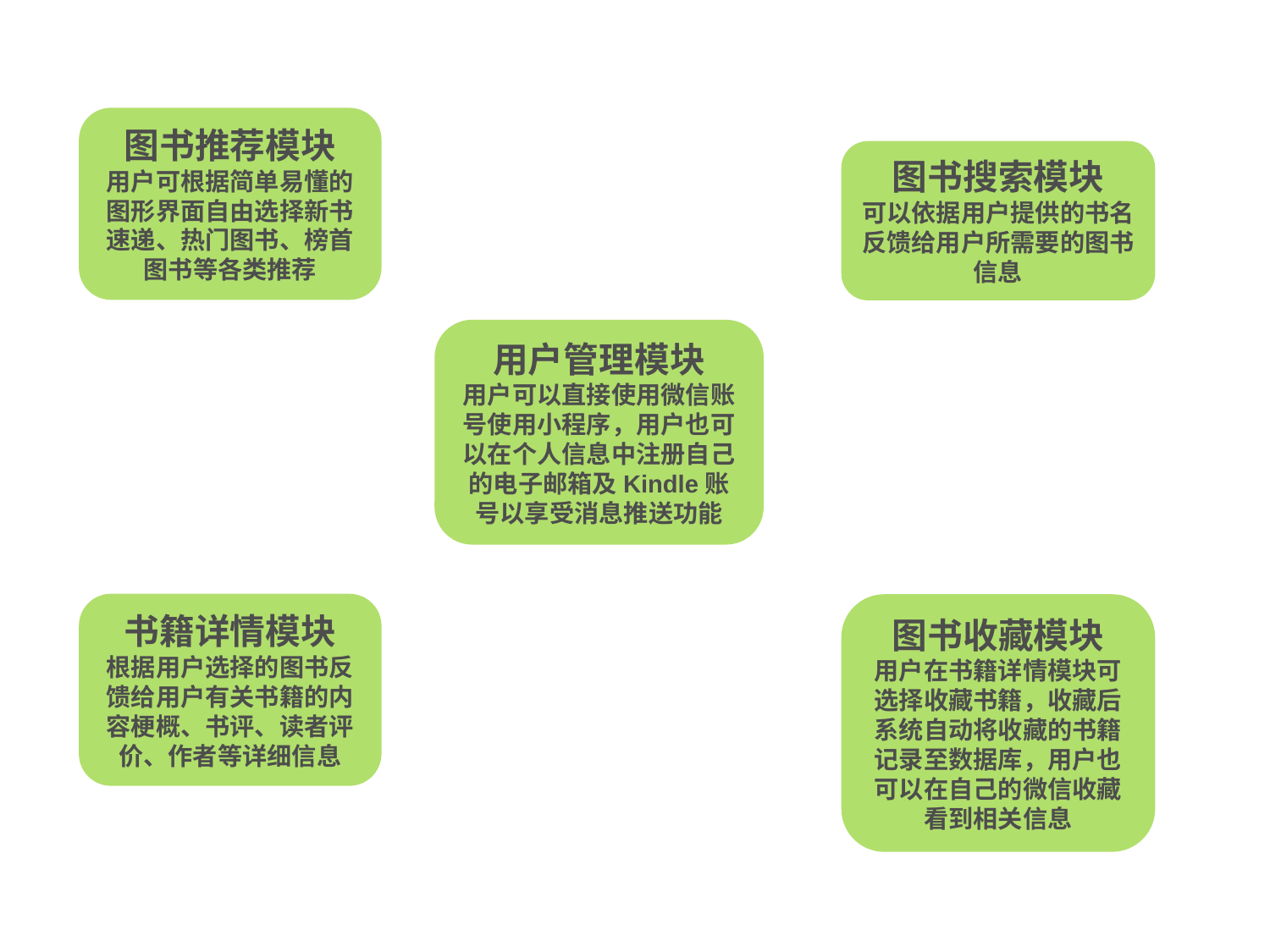

图书推荐模块
用户可根据简单易懂的图形界面自由选择新书速递、热门图书、榜首图书等各类推荐
图书搜索模块
可以依据用户提供的书名反馈给用户所需要的图书信息
用户管理模块
用户可以直接使用微信账号使用小程序，用户也可以在个人信息中注册自己的电子邮箱及Kindle账号以享受消息推送功能
书籍详情模块
根据用户选择的图书反馈给用户有关书籍的内容梗概、书评、读者评价、作者等详细信息
图书收藏模块
用户在书籍详情模块可选择收藏书籍，收藏后系统自动将收藏的书籍记录至数据库，用户也可以在自己的微信收藏看到相关信息